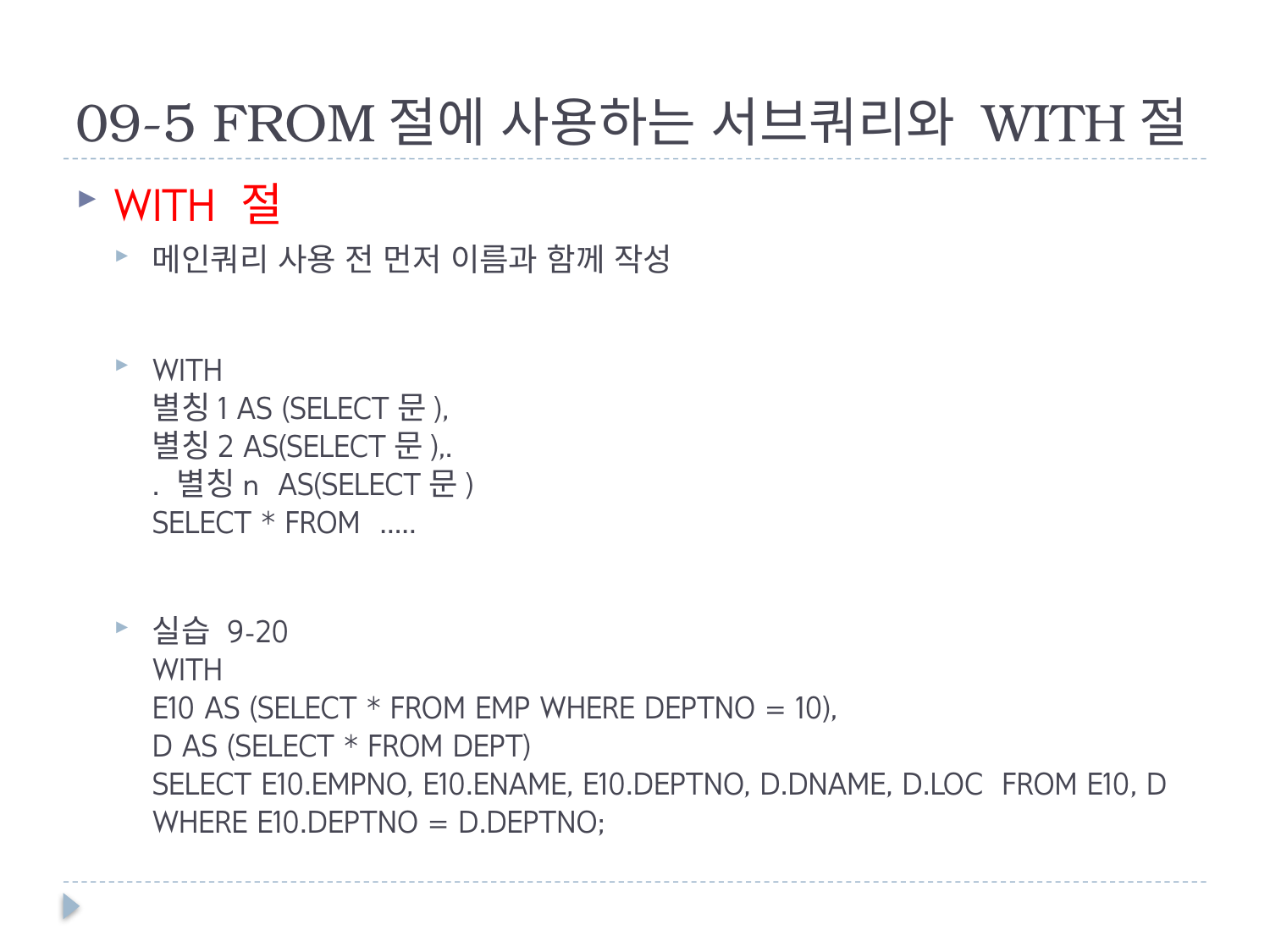

# 09-5 FROM절에 사용하는 서브쿼리와 WITH절
WITH 절
메인쿼리 사용 전 먼저 이름과 함께 작성

WITH
별칭1 AS (SELECT문),
별칭2 AS(SELECT문),.
. 별칭n  AS(SELECT문)
SELECT * FROM  …..

실습 9-20
WITH
E10 AS (SELECT * FROM EMP WHERE DEPTNO = 10),
D AS (SELECT * FROM DEPT)
SELECT E10.EMPNO, E10.ENAME, E10.DEPTNO, D.DNAME, D.LOC  FROM E10, D WHERE E10.DEPTNO = D.DEPTNO;